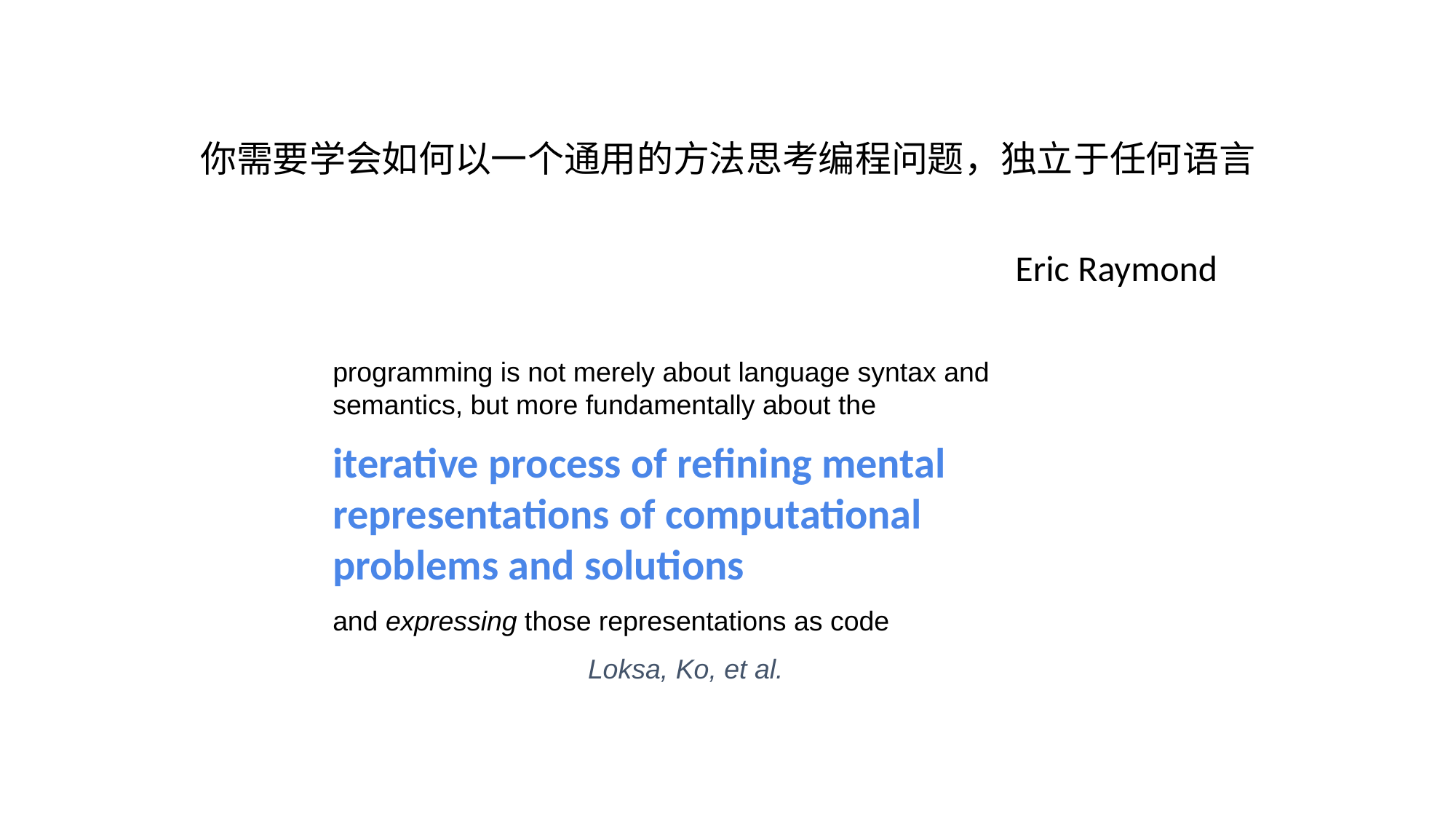

你需要学会如何以一个通用的方法思考编程问题，独立于任何语言

                                                                                               Eric Raymond
programming is not merely about language syntax and semantics, but more fundamentally about the
iterative process of refining mental representations of computational problems and solutions
and expressing those representations as code
Loksa, Ko, et al.